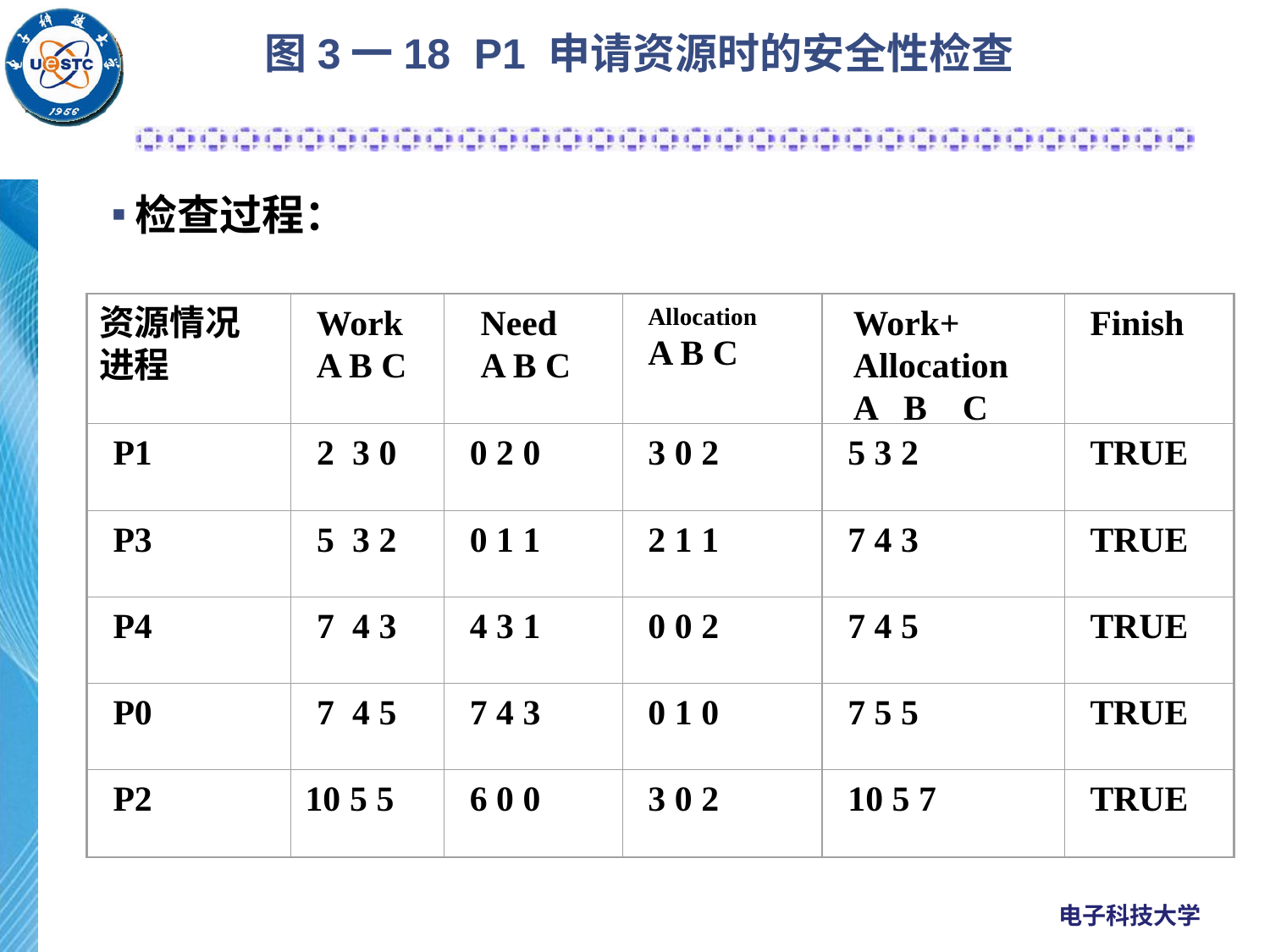

# 图3一18  P1 申请资源时的安全性检查
检查过程：

资源情况
进程

Work
A B C

Need
A B C

Allocation
A B C

Work+
Allocation
A   B    C

Finish

P1

2  3 0

0 2 0

3 0 2

5 3 2

TRUE

P3

5  3 2

0 1 1

2 1 1

7 4 3

TRUE

P4

7  4 3

4 3 1

0 0 2

7 4 5

TRUE

P0

7  4 5

7 4 3

0 1 0

7 5 5

TRUE

P2

10 5 5

6 0 0

3 0 2

10 5 7

TRUE